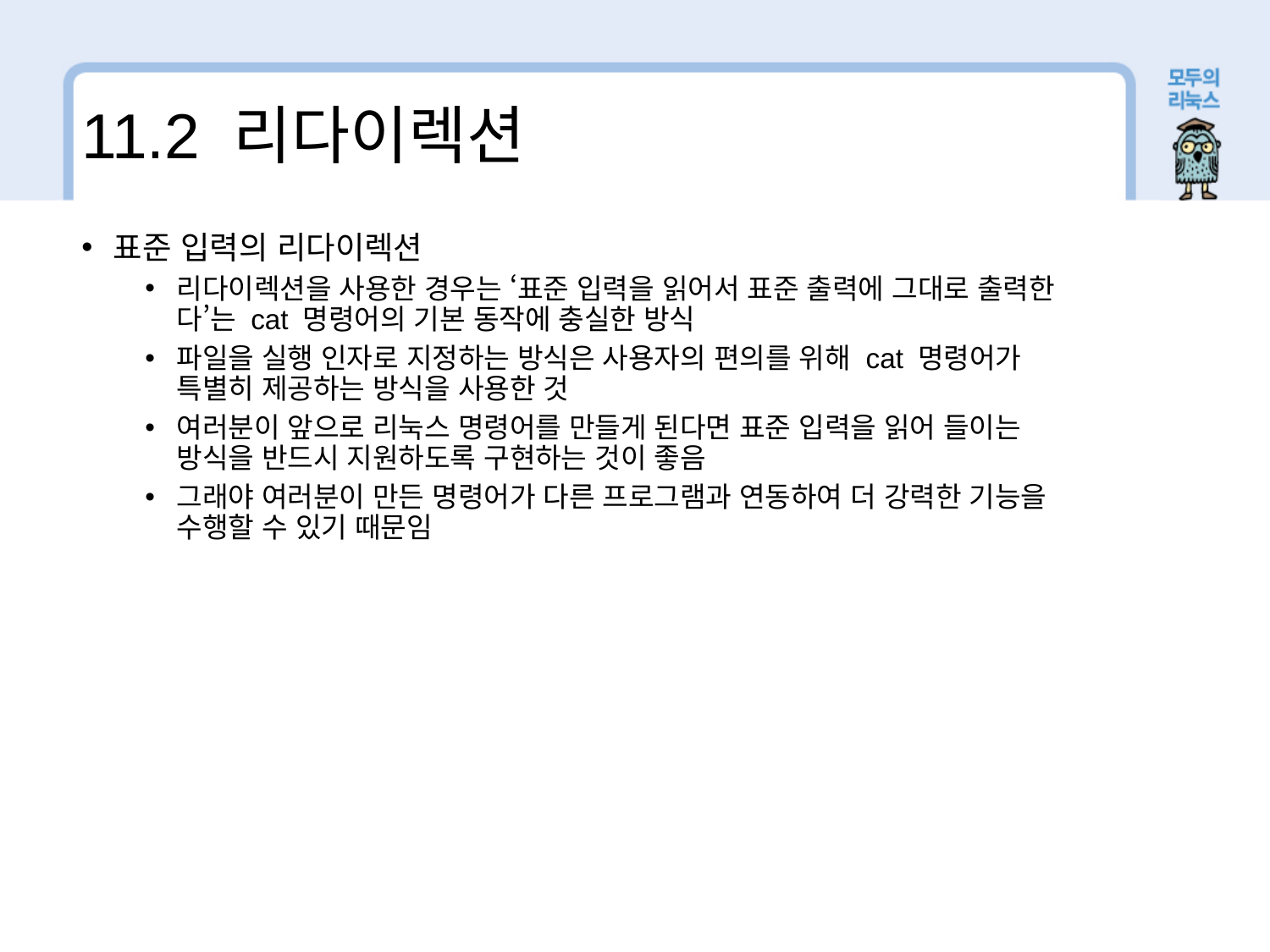

11.2 리다이렉션
표준 입력의 리다이렉션
리다이렉션을 사용한 경우는 ‘표준 입력을 읽어서 표준 출력에 그대로 출력한다’는 cat 명령어의 기본 동작에 충실한 방식
파일을 실행 인자로 지정하는 방식은 사용자의 편의를 위해 cat 명령어가 특별히 제공하는 방식을 사용한 것
여러분이 앞으로 리눅스 명령어를 만들게 된다면 표준 입력을 읽어 들이는 방식을 반드시 지원하도록 구현하는 것이 좋음
그래야 여러분이 만든 명령어가 다른 프로그램과 연동하여 더 강력한 기능을 수행할 수 있기 때문임